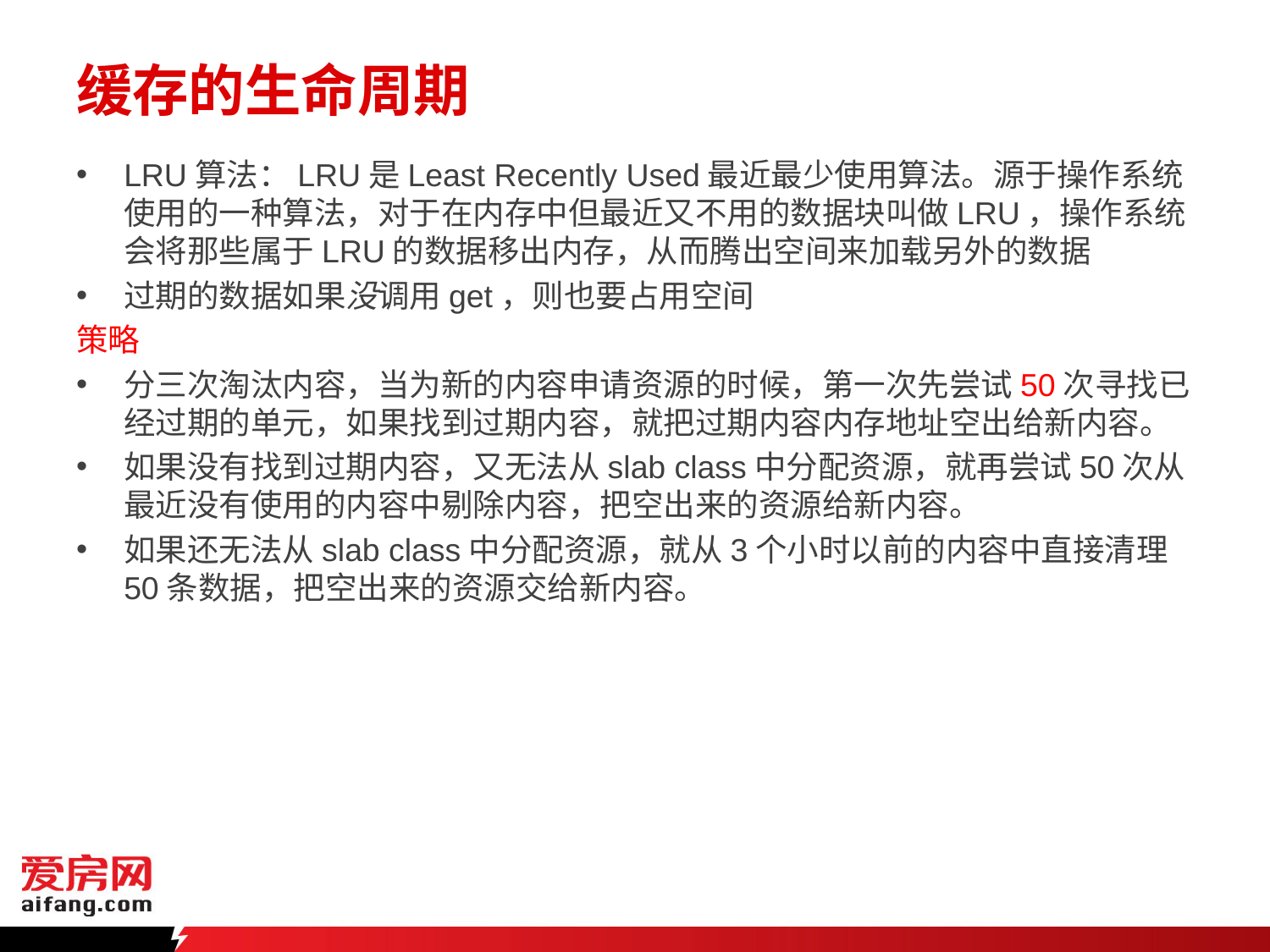

# 缓存的生命周期
LRU算法：LRU是Least Recently Used最近最少使用算法。源于操作系统使用的一种算法，对于在内存中但最近又不用的数据块叫做LRU，操作系统会将那些属于LRU的数据移出内存，从而腾出空间来加载另外的数据
过期的数据如果没调用get，则也要占用空间
策略
分三次淘汰内容，当为新的内容申请资源的时候，第一次先尝试50次寻找已经过期的单元，如果找到过期内容，就把过期内容内存地址空出给新内容。
如果没有找到过期内容，又无法从slab class中分配资源，就再尝试50次从最近没有使用的内容中剔除内容，把空出来的资源给新内容。
如果还无法从slab class中分配资源，就从3个小时以前的内容中直接清理50条数据，把空出来的资源交给新内容。